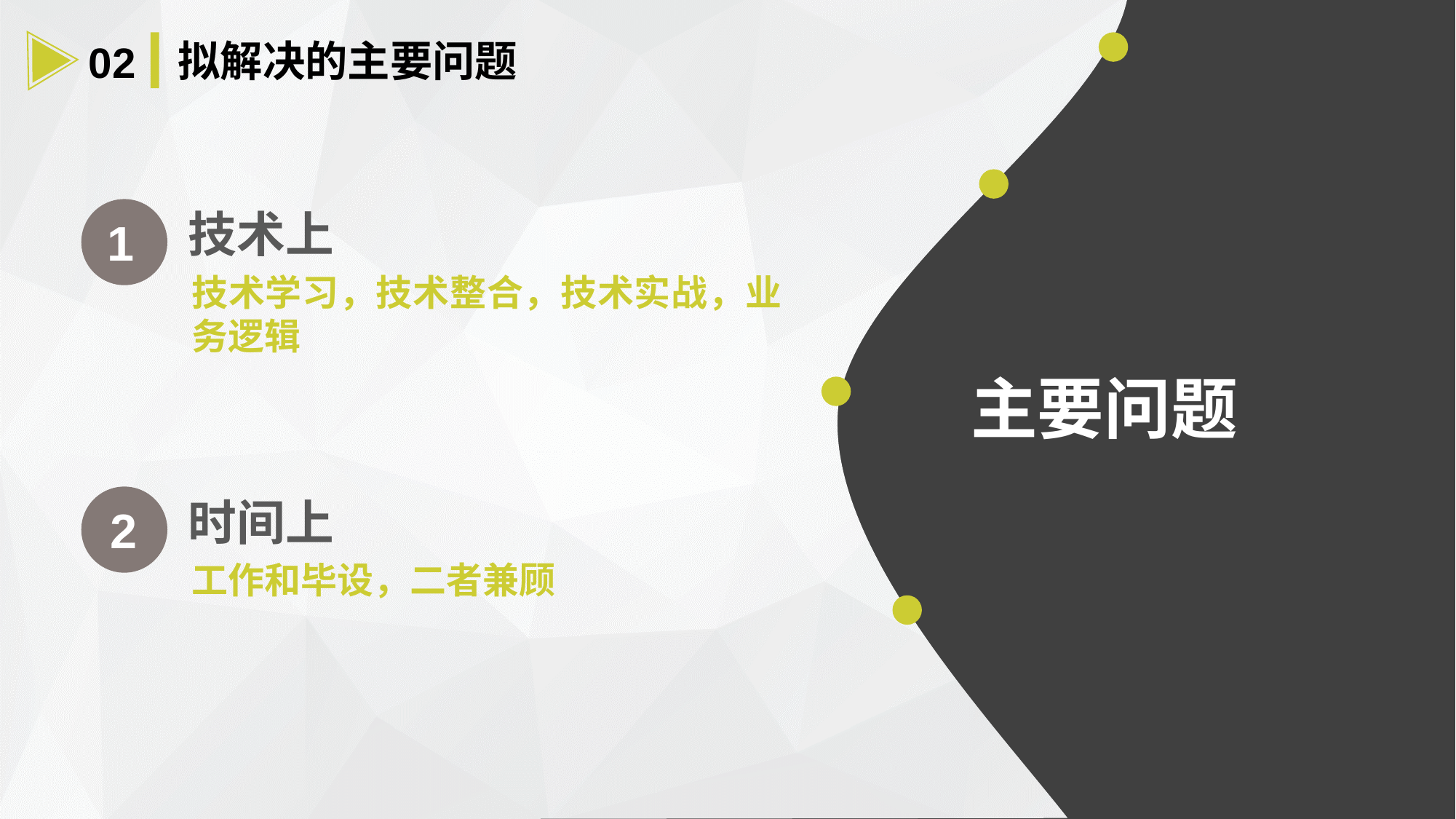

拟解决的主要问题
02

技术上

1
技术学习，技术整合，技术实战，业务逻辑

主要问题

2
时间上
工作和毕设，二者兼顾